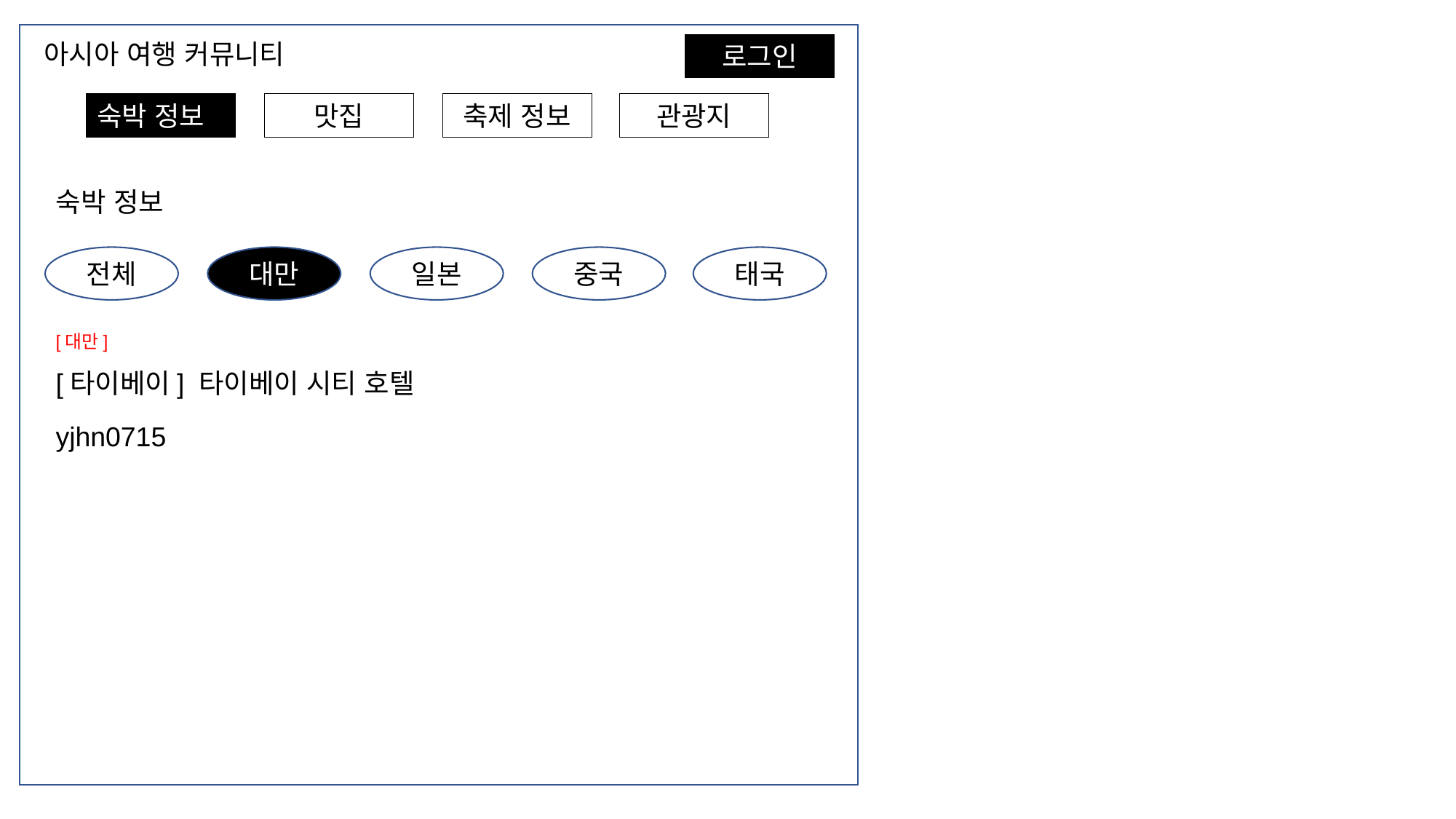

글 상세보기

아시아 여행 커뮤니티
로그인
숙박 정보
맛집
축제 정보
관광지
숙박 정보
전체
대만
일본
중국
태국
[대만]

[타이베이] 타이베이 시티 호텔

yjhn0715